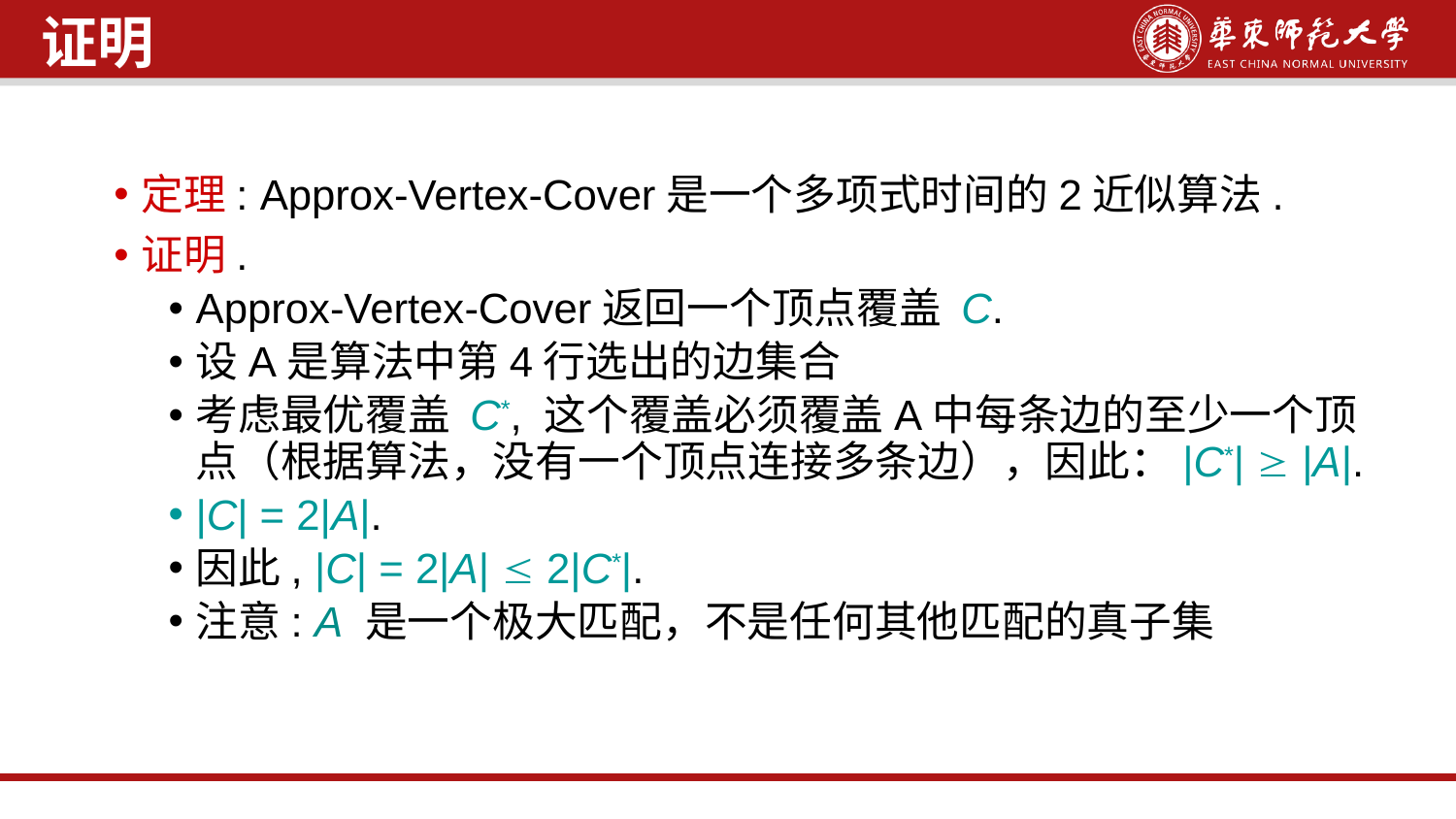

证明
定理: Approx-Vertex-Cover是一个多项式时间的2近似算法.
证明.
Approx-Vertex-Cover返回一个顶点覆盖 C.
设A是算法中第4行选出的边集合
考虑最优覆盖 C*, 这个覆盖必须覆盖A中每条边的至少一个顶点（根据算法，没有一个顶点连接多条边），因此：|C*| ≥ |A|.
|C| = 2|A|.
因此, |C| = 2|A| ≤ 2|C*|.
注意: A 是一个极大匹配，不是任何其他匹配的真子集